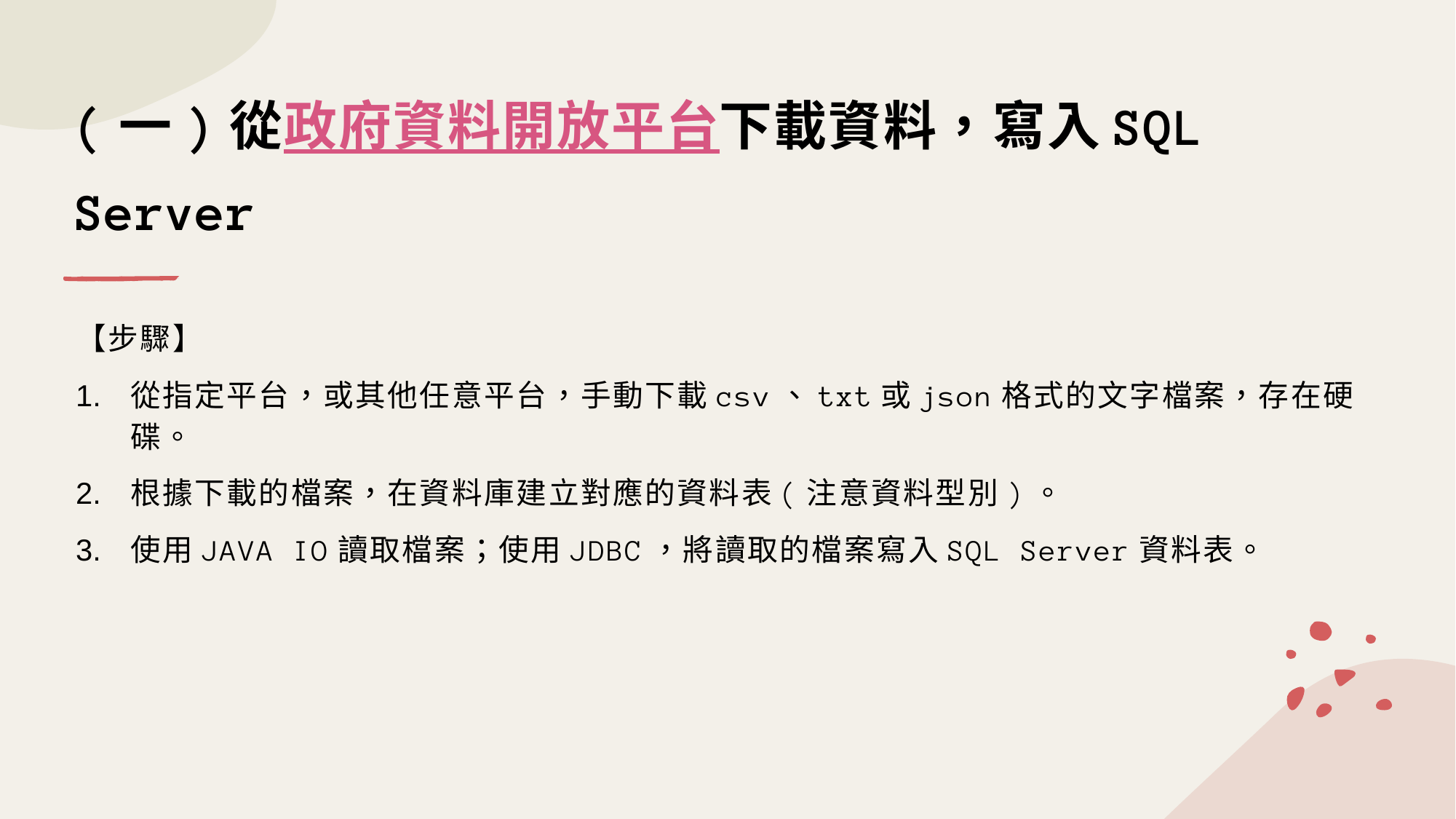

# (一)從政府資料開放平台下載資料，寫入SQL Server
【步驟】
從指定平台，或其他任意平台，手動下載csv、txt或json格式的文字檔案，存在硬碟。
根據下載的檔案，在資料庫建立對應的資料表(注意資料型別)。
使用JAVA IO讀取檔案；使用JDBC，將讀取的檔案寫入SQL Server資料表。